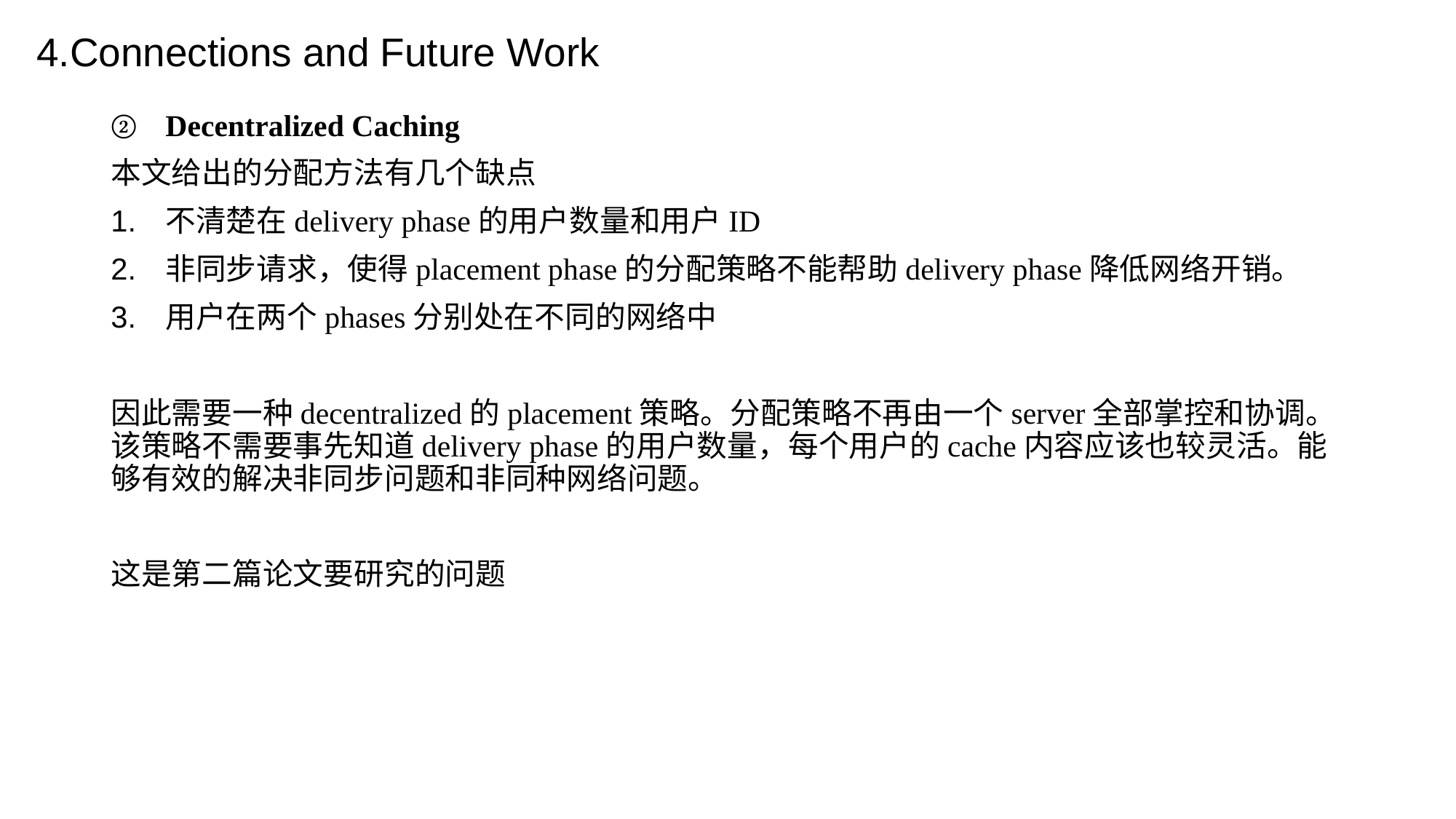

# 4.Connections and Future Work
Decentralized Caching
本文给出的分配方法有几个缺点
不清楚在delivery phase的用户数量和用户ID
非同步请求，使得placement phase的分配策略不能帮助delivery phase降低网络开销。
用户在两个phases分别处在不同的网络中

因此需要一种decentralized的placement策略。分配策略不再由一个server全部掌控和协调。该策略不需要事先知道delivery phase的用户数量，每个用户的cache内容应该也较灵活。能够有效的解决非同步问题和非同种网络问题。

这是第二篇论文要研究的问题